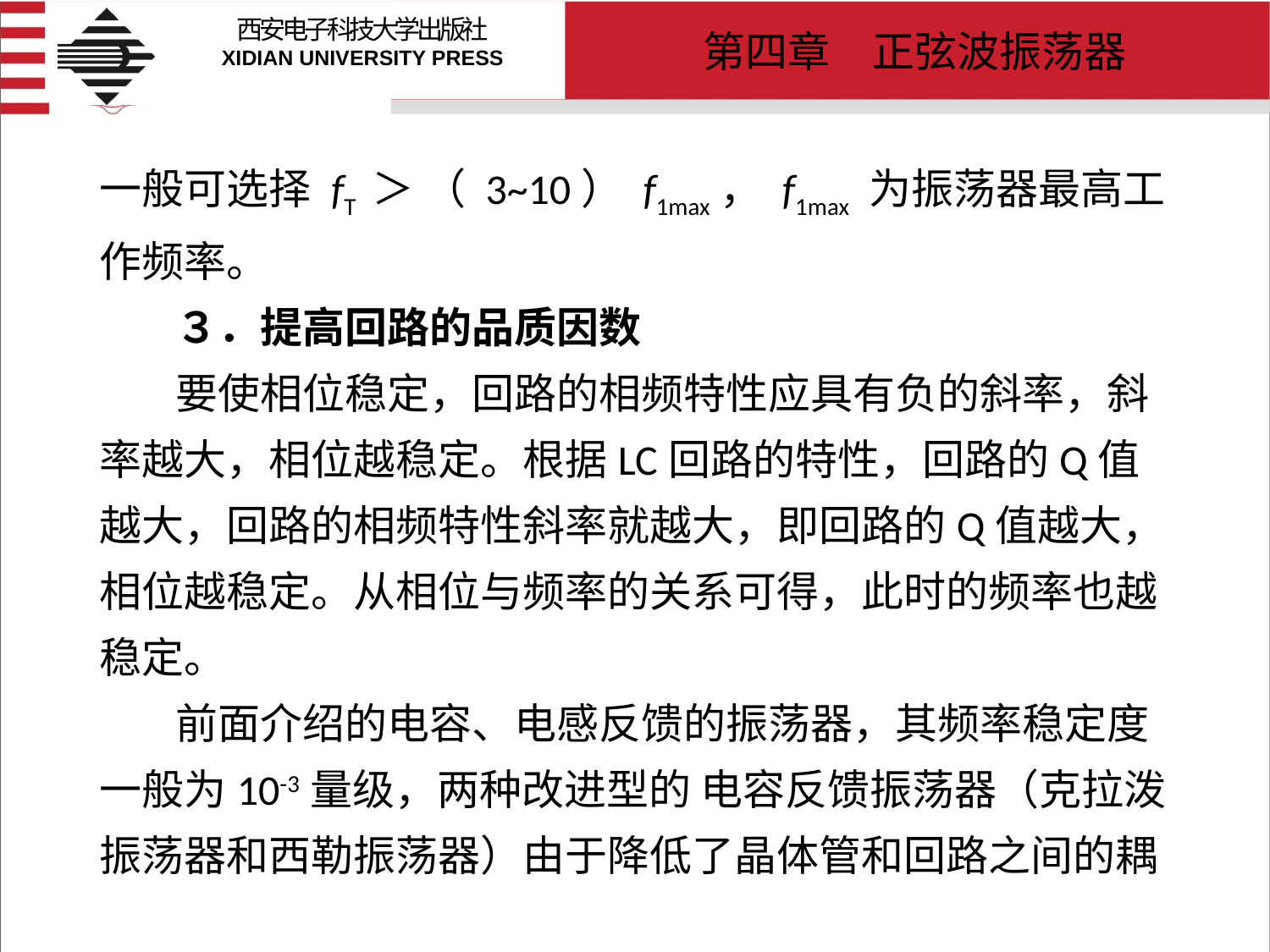

# 一般可选择 fT ＞ （ 3~10） f1max， f1max 为振荡器最高工作频率。 ３．提高回路的品质因数 要使相位稳定，回路的相频特性应具有负的斜率，斜率越大，相位越稳定。根据LC回路的特性，回路的Q值越大，回路的相频特性斜率就越大，即回路的Q值越大，相位越稳定。从相位与频率的关系可得，此时的频率也越稳定。 前面介绍的电容、电感反馈的振荡器，其频率稳定度一般为10-3量级，两种改进型的 电容反馈振荡器（克拉泼振荡器和西勒振荡器）由于降低了晶体管和回路之间的耦